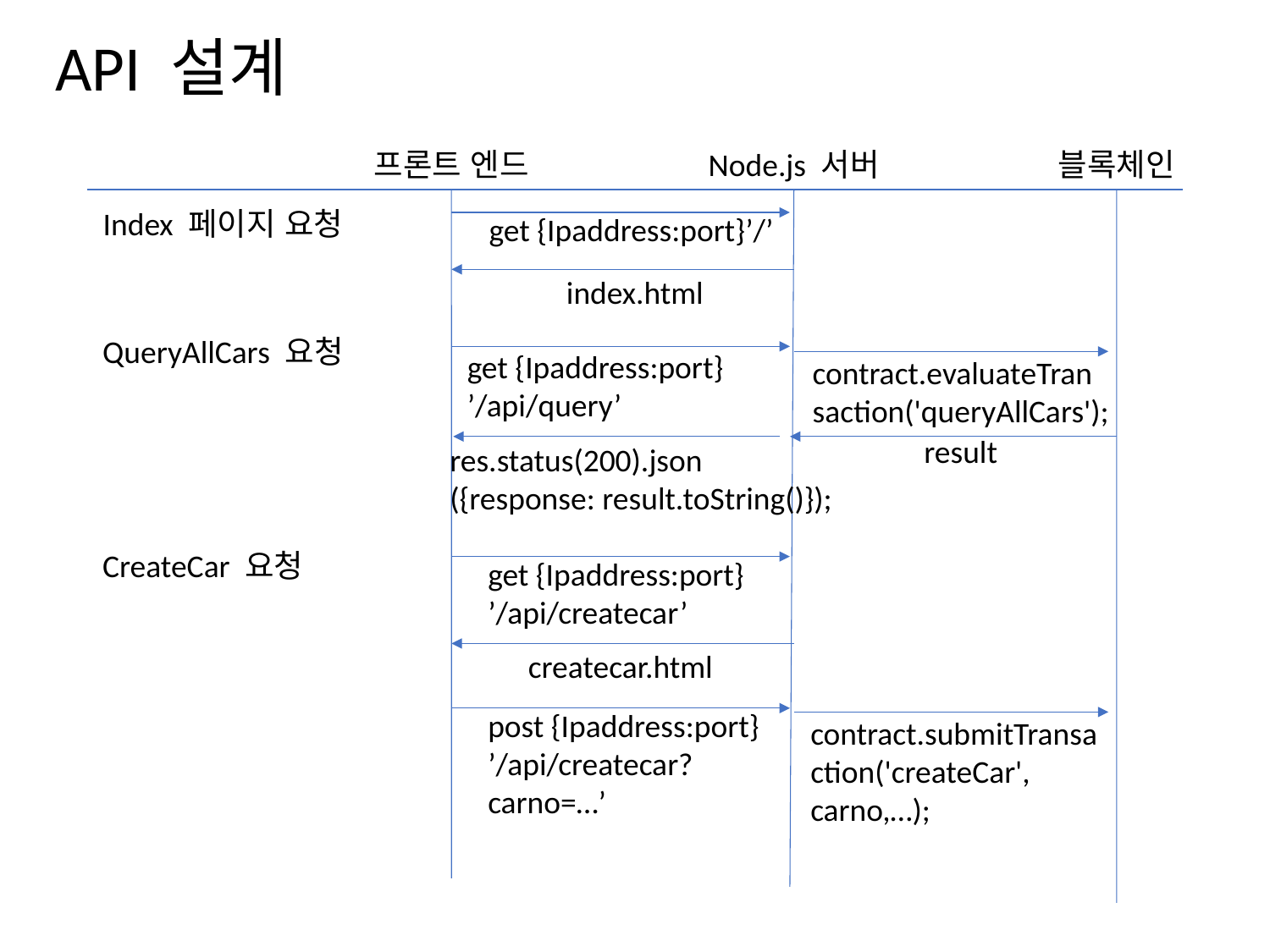

# API 설계
프론트 엔드
Node.js 서버
블록체인
Index 페이지 요청
get {Ipaddress:port}’/’
index.html
QueryAllCars 요청
get {Ipaddress:port}
’/api/query’
contract.evaluateTran
saction('queryAllCars');
result
res.status(200).json
({response: result.toString()});
CreateCar 요청
get {Ipaddress:port}
’/api/createcar’
createcar.html
post {Ipaddress:port}
’/api/createcar?carno=…’
contract.submitTransaction('createCar', carno,…);